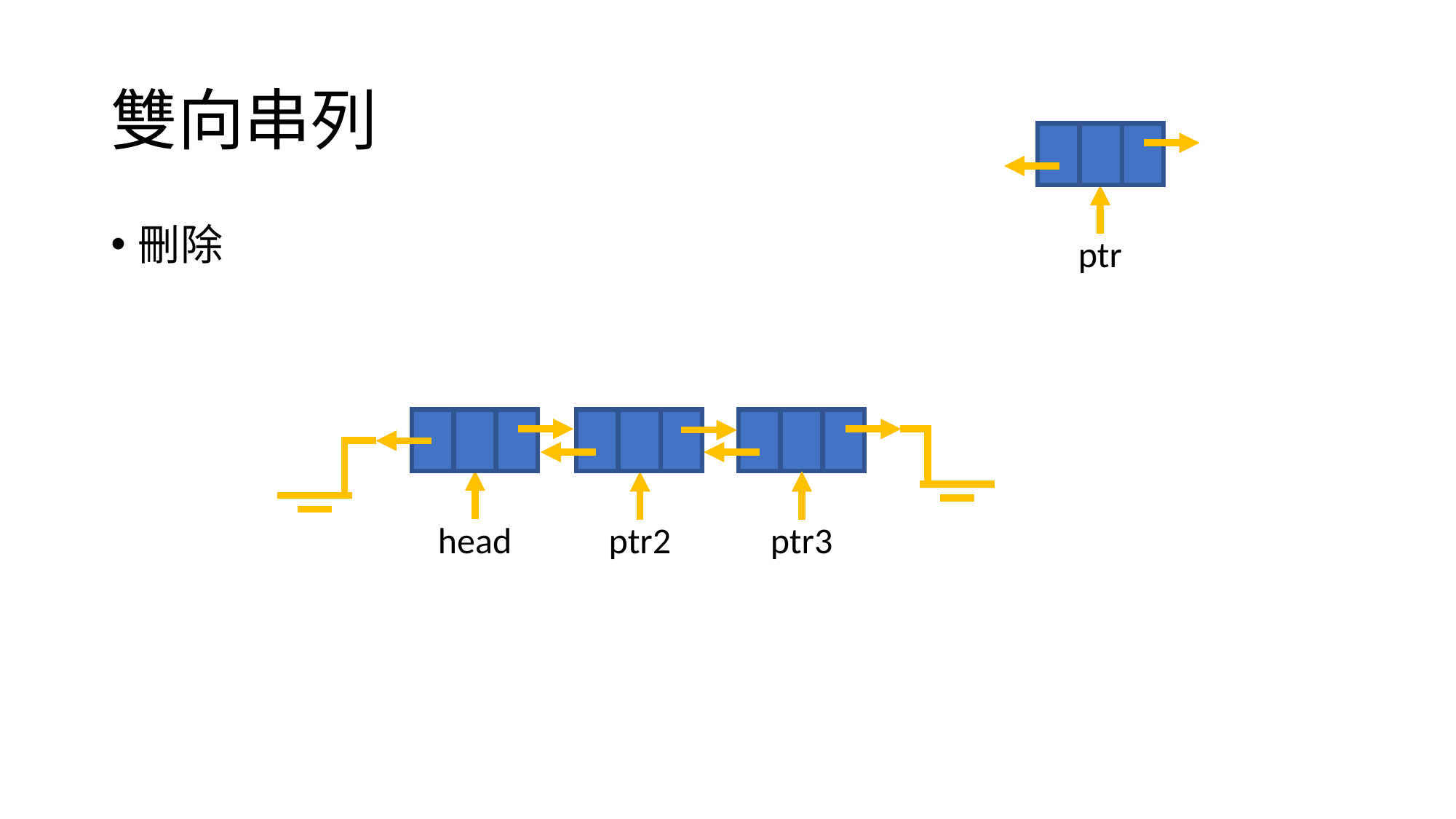

# 雙向串列

刪除
ptr

ptr3
head
ptr2